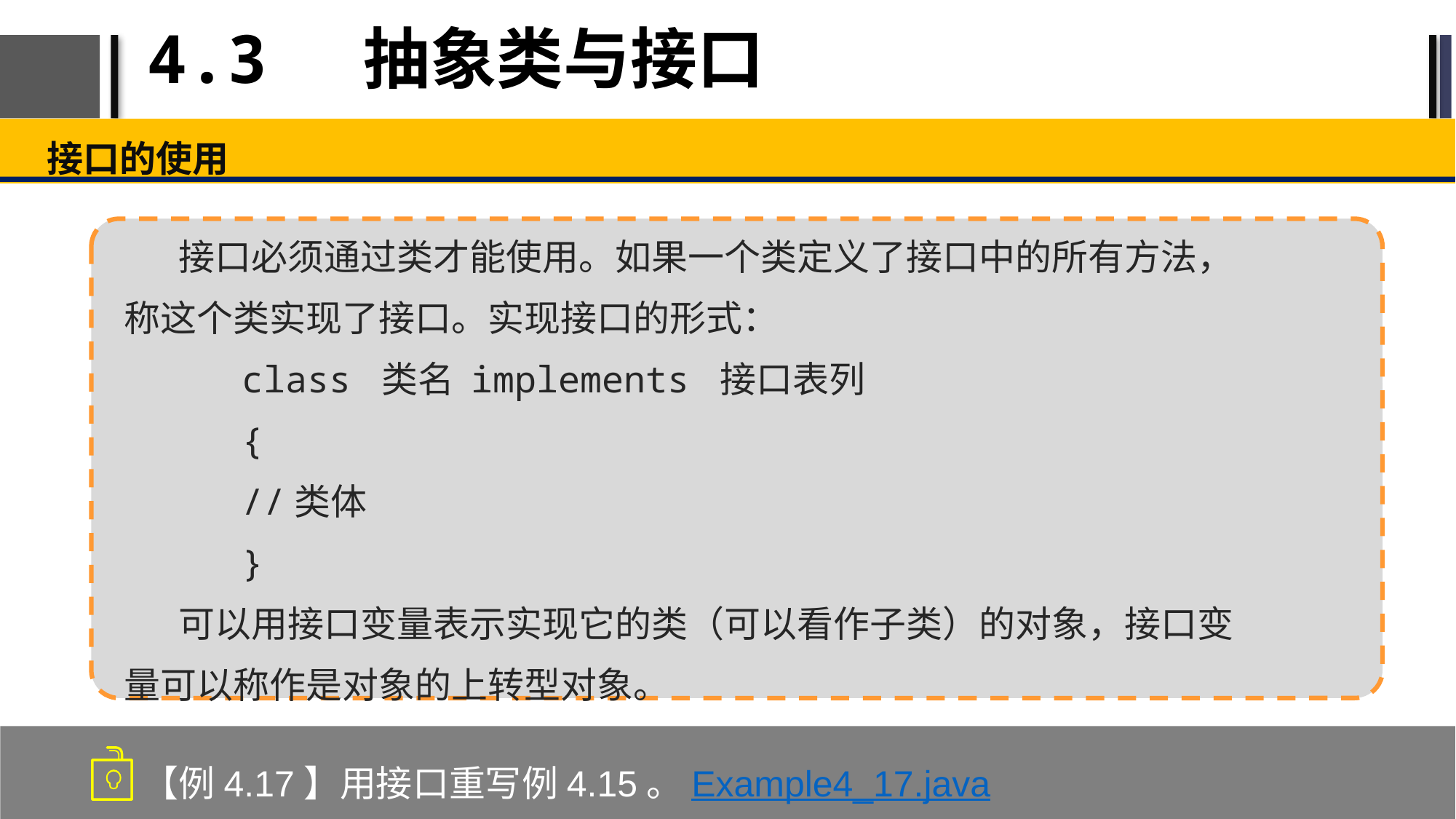

# 4.3  抽象类与接口

接口的使用

接口必须通过类才能使用。如果一个类定义了接口中的所有方法，称这个类实现了接口。实现接口的形式：
class 类名 implements 接口表列
{
//类体
}
可以用接口变量表示实现它的类（可以看作子类）的对象，接口变量可以称作是对象的上转型对象。

【例4.17】用接口重写例4.15。Example4_17.java